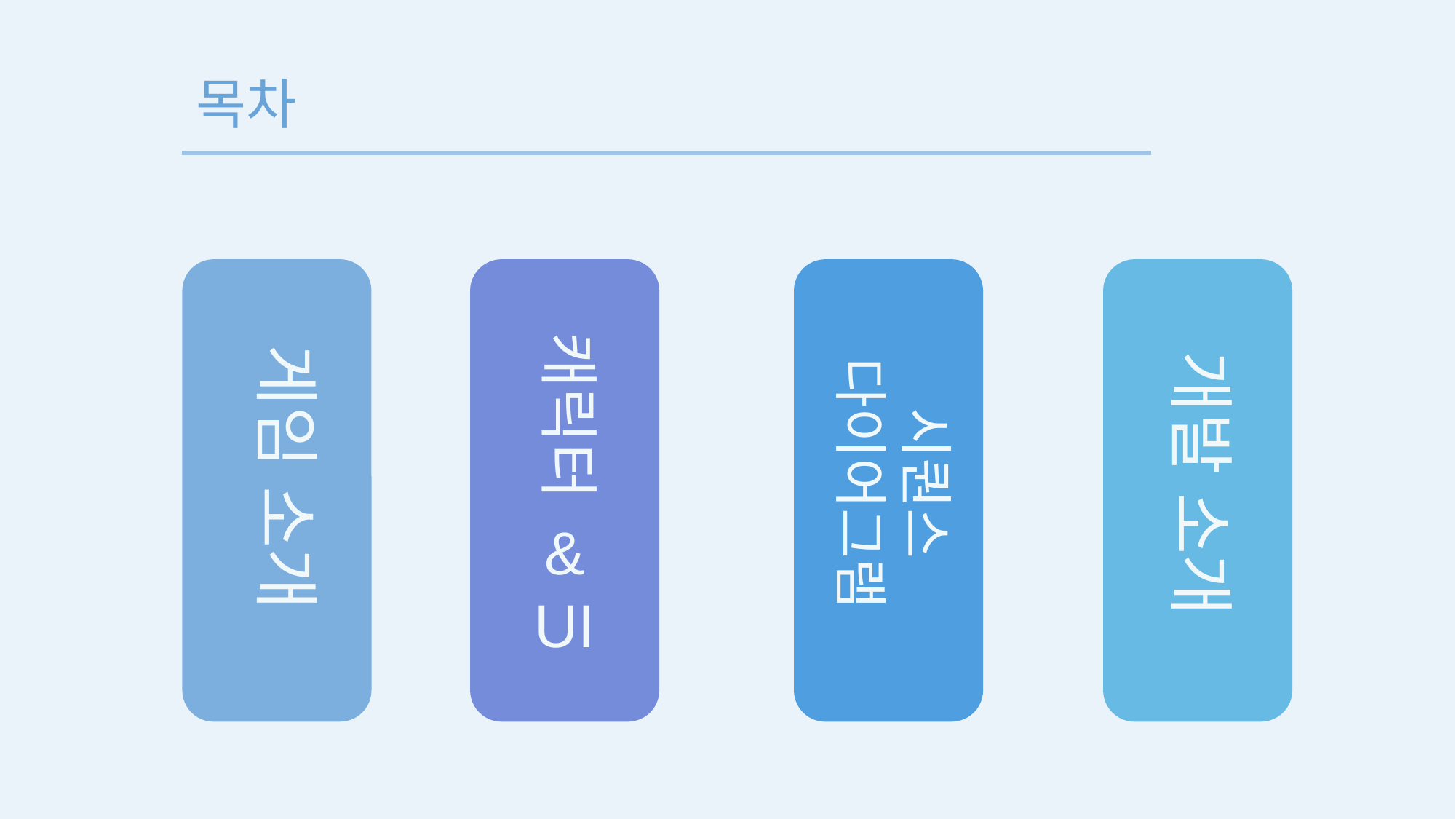

목차

개발 소개
캐릭터
시퀀스
다이어그램
게임 소개
 &
UI